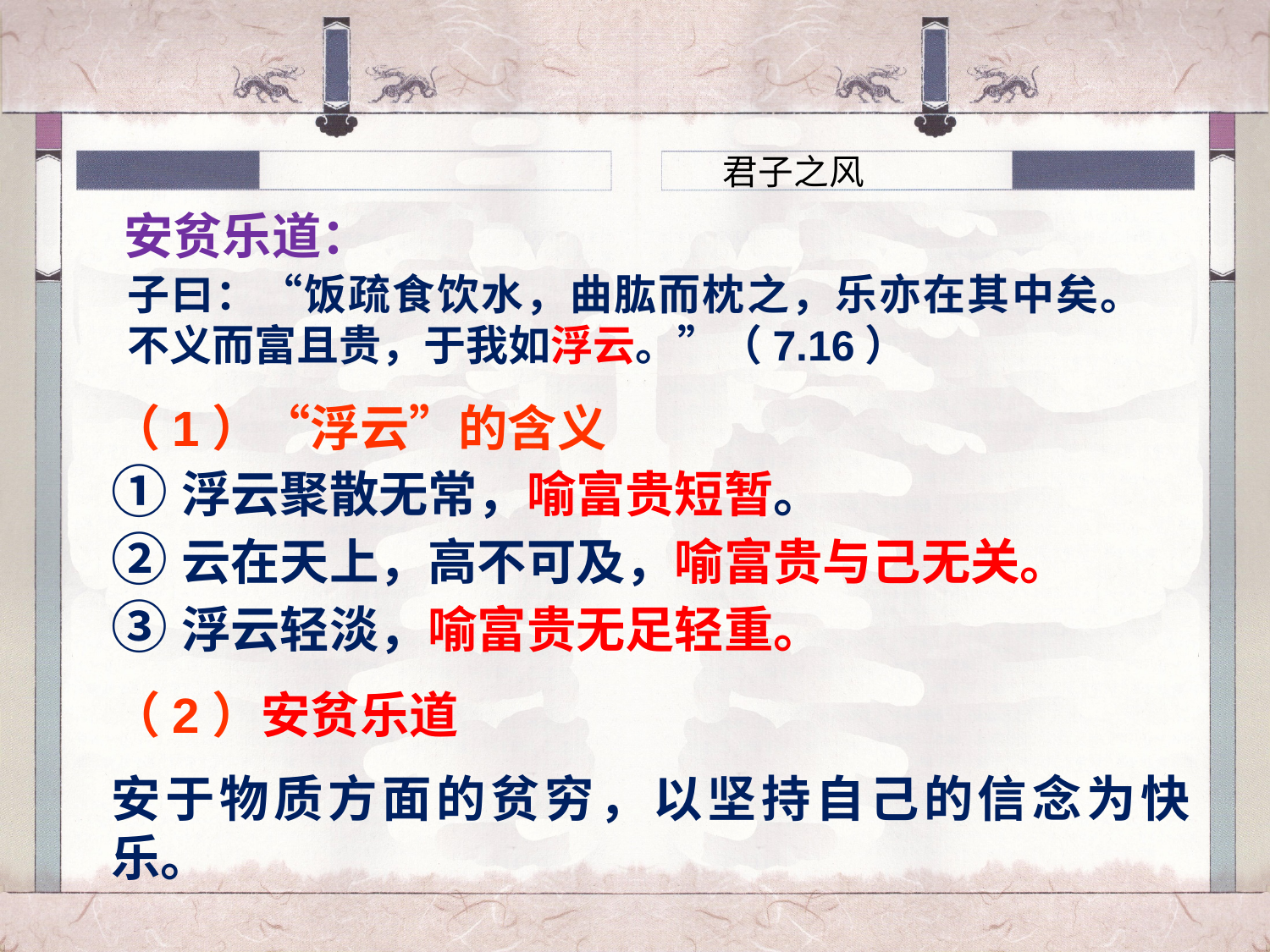

君子之风
安贫乐道：
子曰：“饭疏食饮水，曲肱而枕之，乐亦在其中矣。不义而富且贵，于我如浮云。”（7.16）

（1）“浮云”的含义
①浮云聚散无常，喻富贵短暂。
②云在天上，高不可及，喻富贵与己无关。
③浮云轻淡，喻富贵无足轻重。
（2）安贫乐道
安于物质方面的贫穷，以坚持自己的信念为快乐。